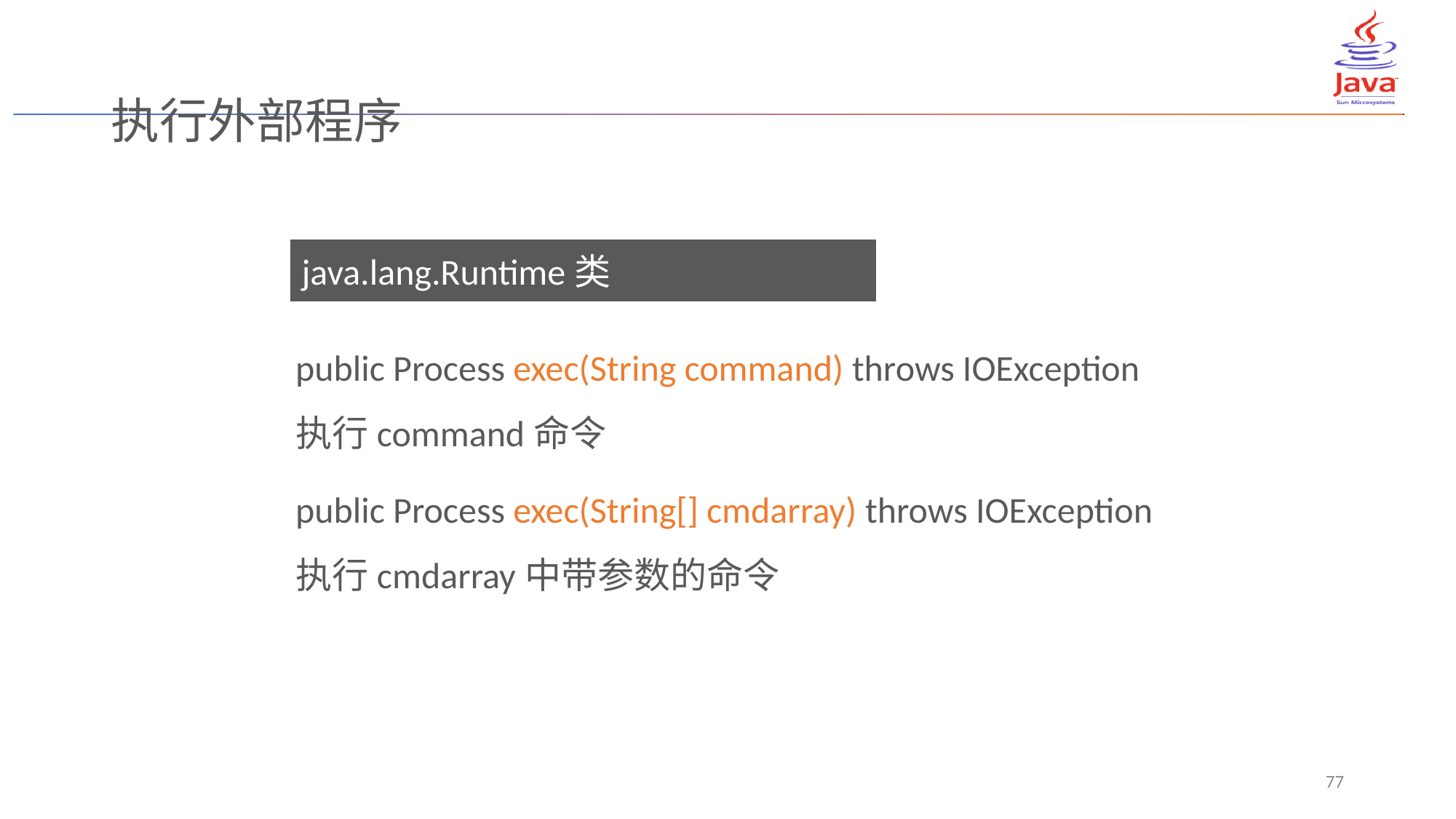

# 执行外部程序
java.lang.Runtime类
public Process exec(String command) throws IOException
执行command命令

public Process exec(String[] cmdarray) throws IOException
执行cmdarray中带参数的命令
77